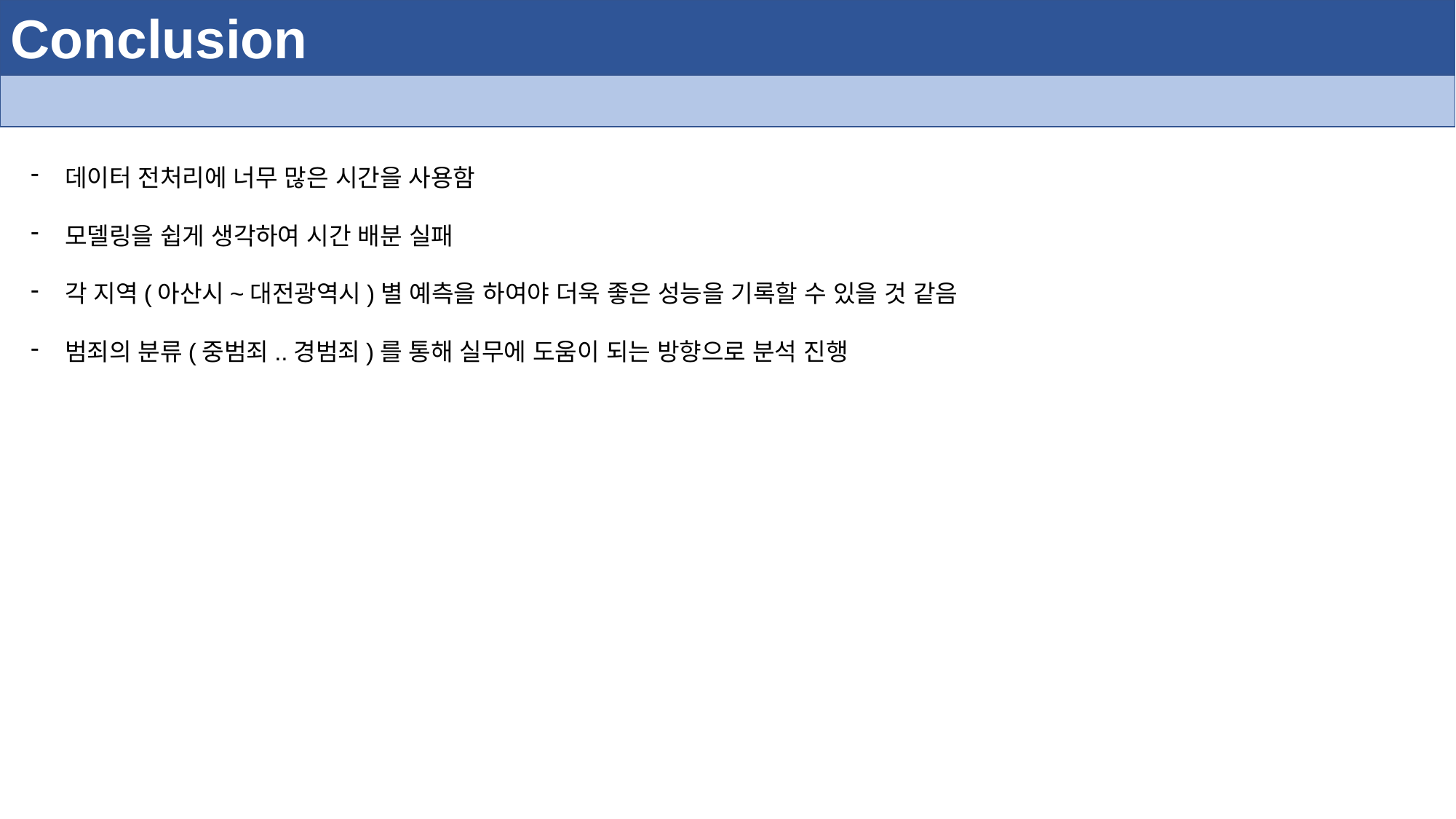

Conclusion

데이터 전처리에 너무 많은 시간을 사용함
모델링을 쉽게 생각하여 시간 배분 실패
각 지역(아산시~대전광역시)별 예측을 하여야 더욱 좋은 성능을 기록할 수 있을 것 같음
범죄의 분류(중범죄..경범죄)를 통해 실무에 도움이 되는 방향으로 분석 진행